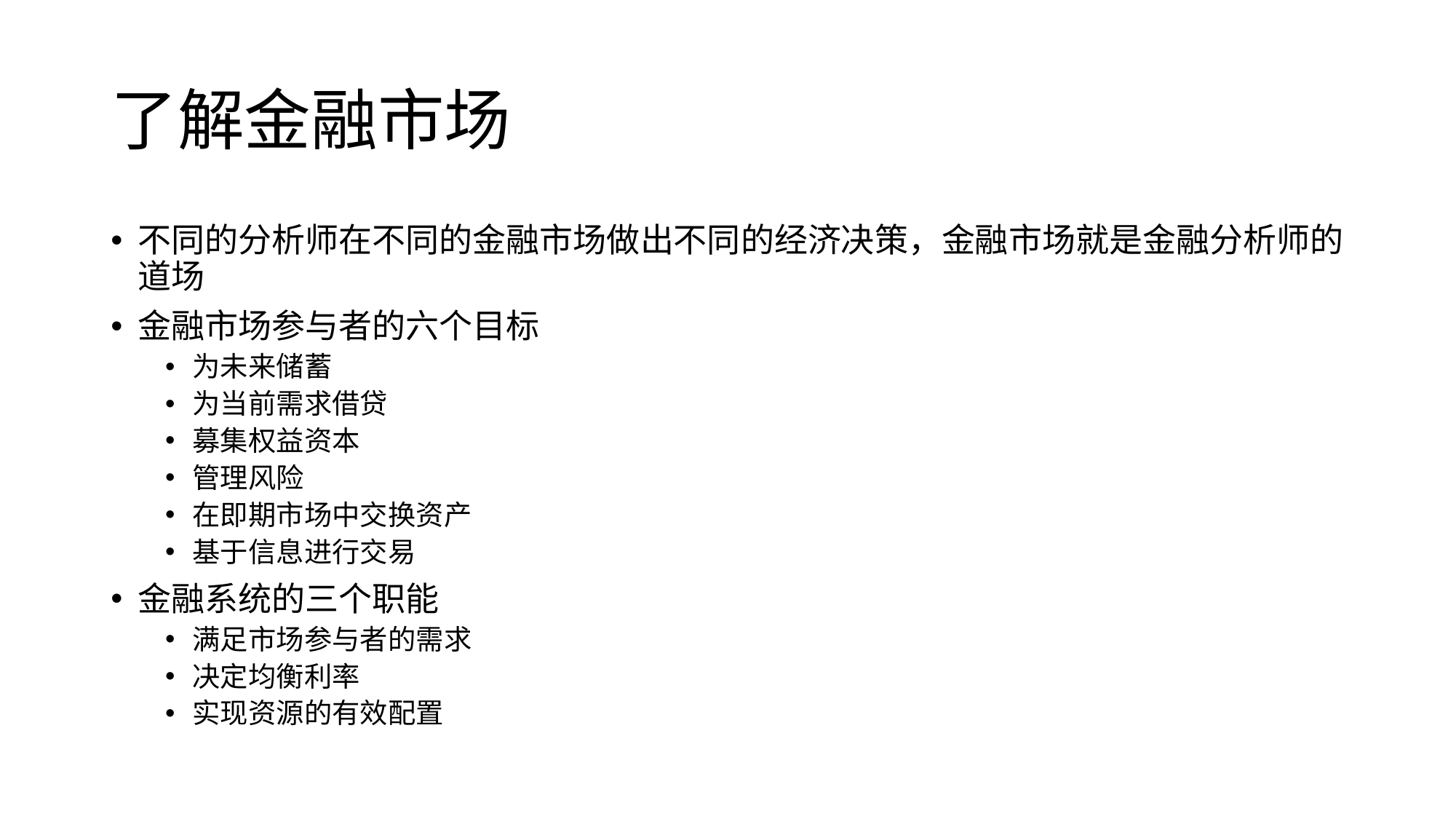

# 了解金融市场
不同的分析师在不同的金融市场做出不同的经济决策，金融市场就是金融分析师的道场
金融市场参与者的六个目标
为未来储蓄
为当前需求借贷
募集权益资本
管理风险
在即期市场中交换资产
基于信息进行交易
金融系统的三个职能
满足市场参与者的需求
决定均衡利率
实现资源的有效配置